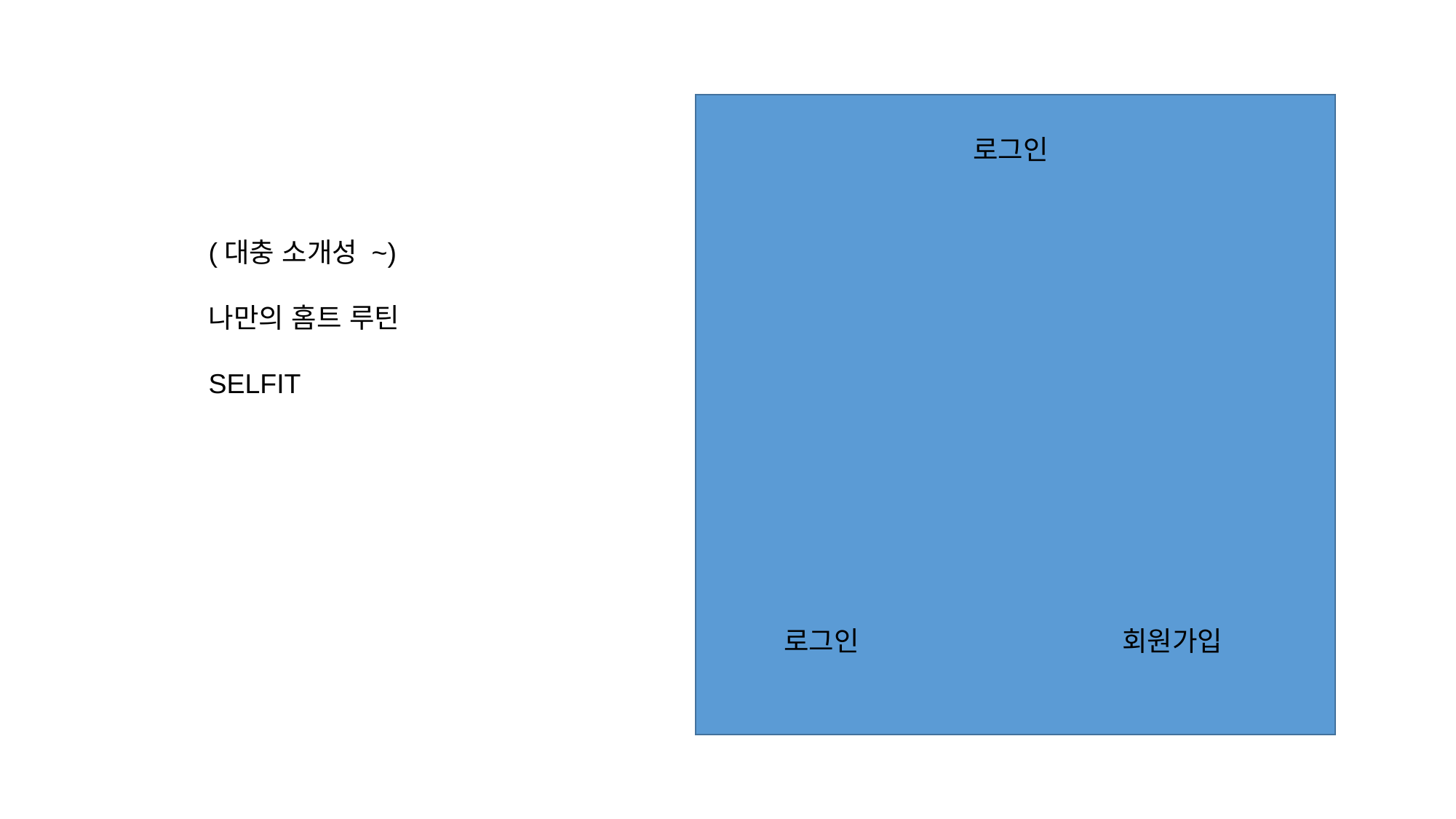

로그인
(대충 소개성 ~)

나만의 홈트 루틴

SELFIT
로그인
회원가입